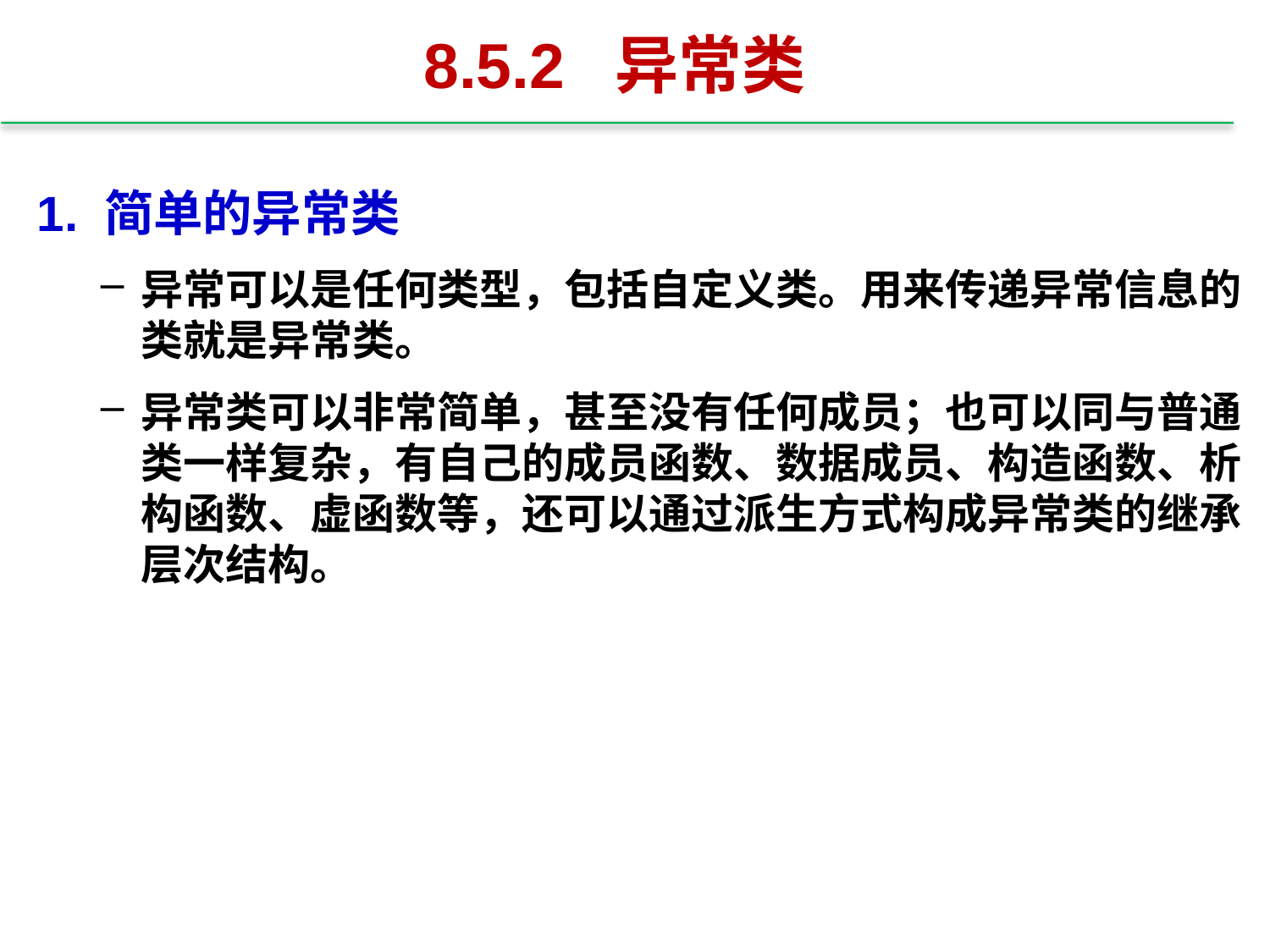

# 8.5.2  异常类
1. 简单的异常类
异常可以是任何类型，包括自定义类。用来传递异常信息的类就是异常类。
异常类可以非常简单，甚至没有任何成员；也可以同与普通类一样复杂，有自己的成员函数、数据成员、构造函数、析构函数、虚函数等，还可以通过派生方式构成异常类的继承层次结构。